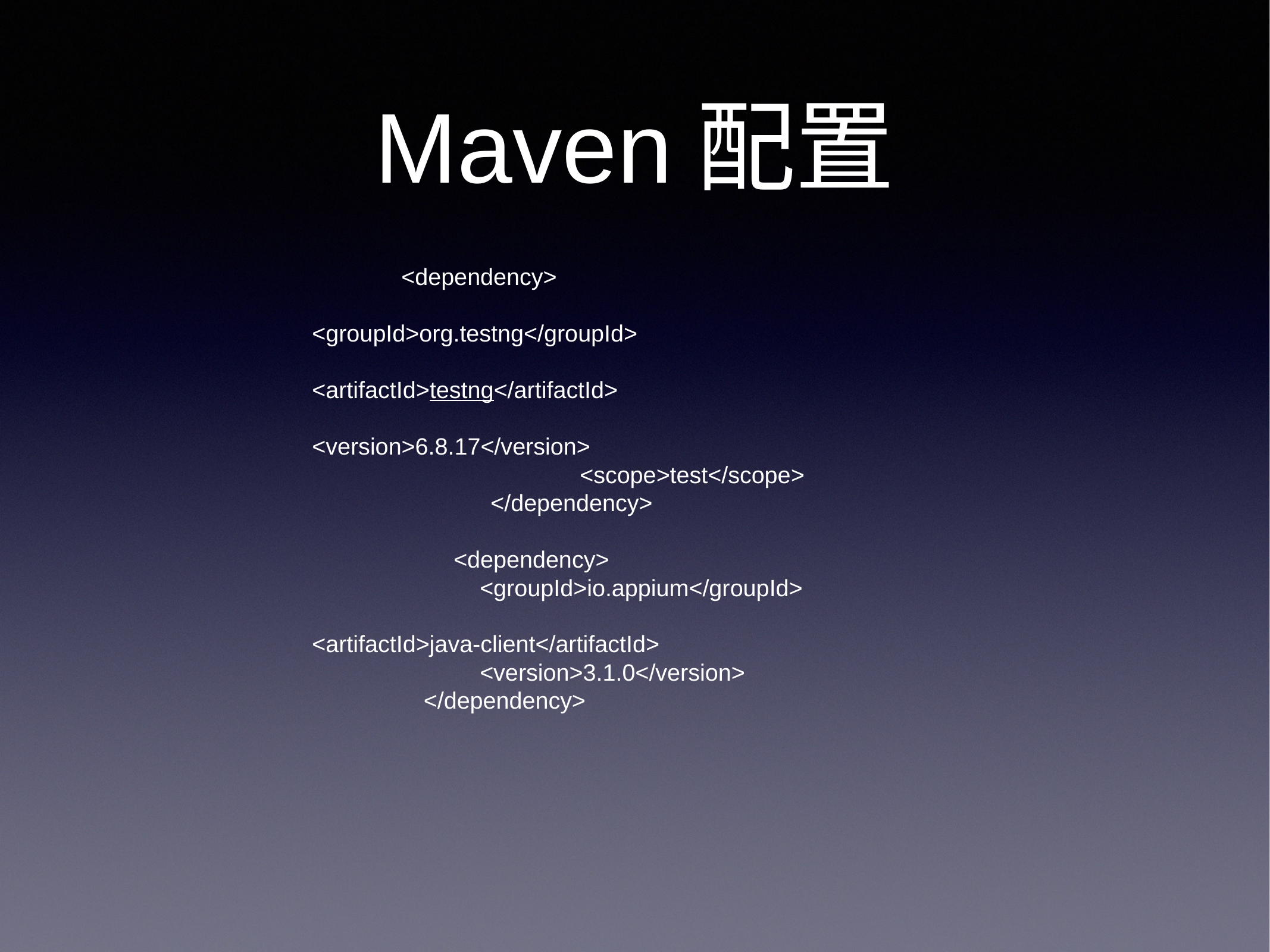

# Maven配置
<dependency>
      		<groupId>org.testng</groupId>
      		<artifactId>testng</artifactId>
      		<version>6.8.17</version>
      		<scope>test</scope>
    	</dependency>

        <dependency>
            <groupId>io.appium</groupId>
            <artifactId>java-client</artifactId>
            <version>3.1.0</version>
</dependency>